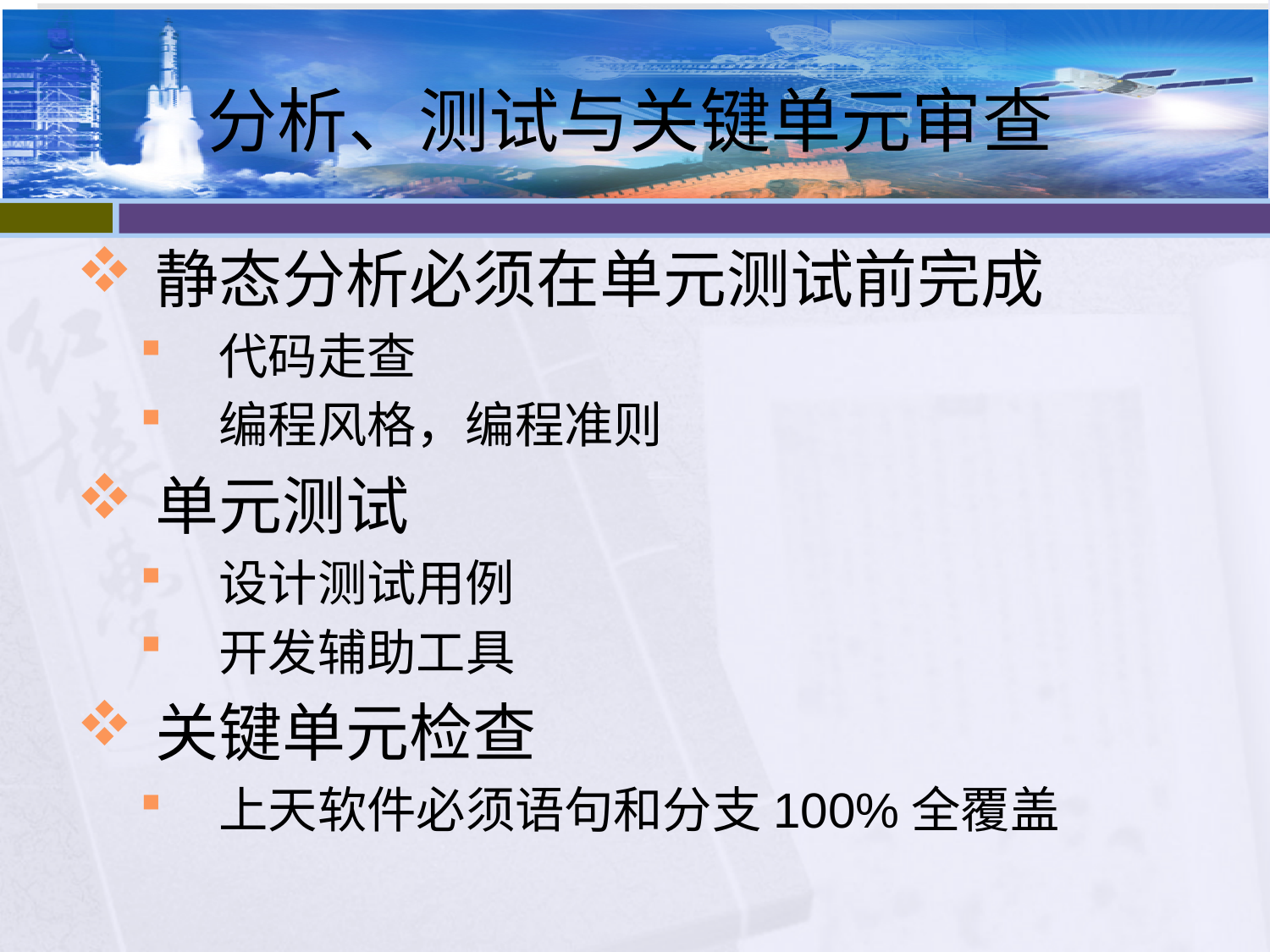

# 分析、测试与关键单元审查

静态分析必须在单元测试前完成
代码走查
编程风格，编程准则
单元测试
设计测试用例
开发辅助工具
关键单元检查
上天软件必须语句和分支100%全覆盖